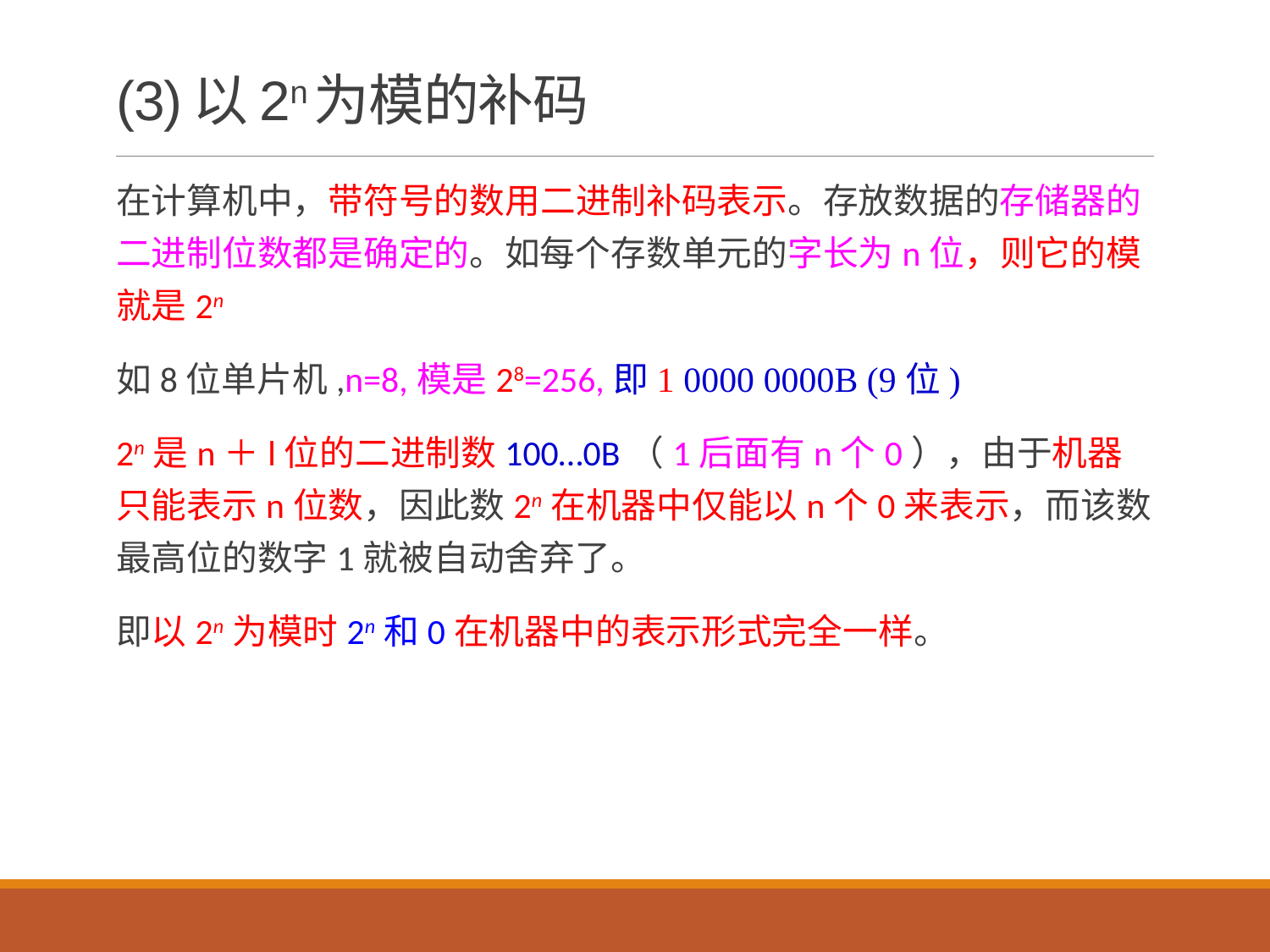

# (3)以2n为模的补码
在计算机中，带符号的数用二进制补码表示。存放数据的存储器的二进制位数都是确定的。如每个存数单元的字长为n位，则它的模就是2n
如8位单片机,n=8,模是28=256,即1 0000 0000B (9位)
2n是n＋l位的二进制数100…0B（1后面有n个0），由于机器只能表示n位数，因此数2n在机器中仅能以n个0来表示，而该数最高位的数字1就被自动舍弃了。
即以2n为模时2n和0在机器中的表示形式完全一样。